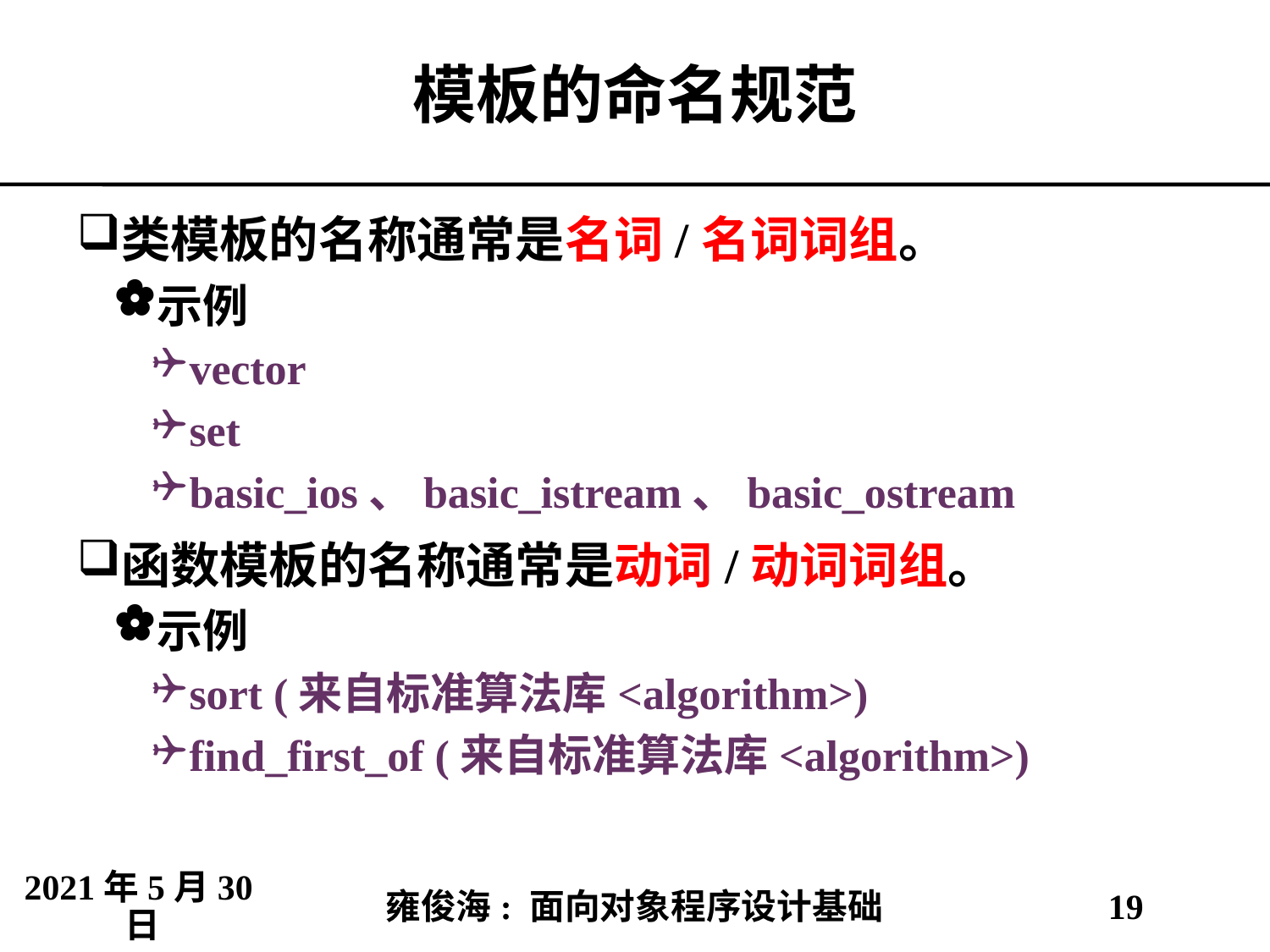

# 模板的命名规范

类模板的名称通常是名词/名词词组。
示例
vector
set
basic_ios、basic_istream、basic_ostream
函数模板的名称通常是动词/动词词组。
示例
sort (来自标准算法库<algorithm>)
find_first_of (来自标准算法库<algorithm>)
2021年5月30日
雍俊海: 面向对象程序设计基础
19